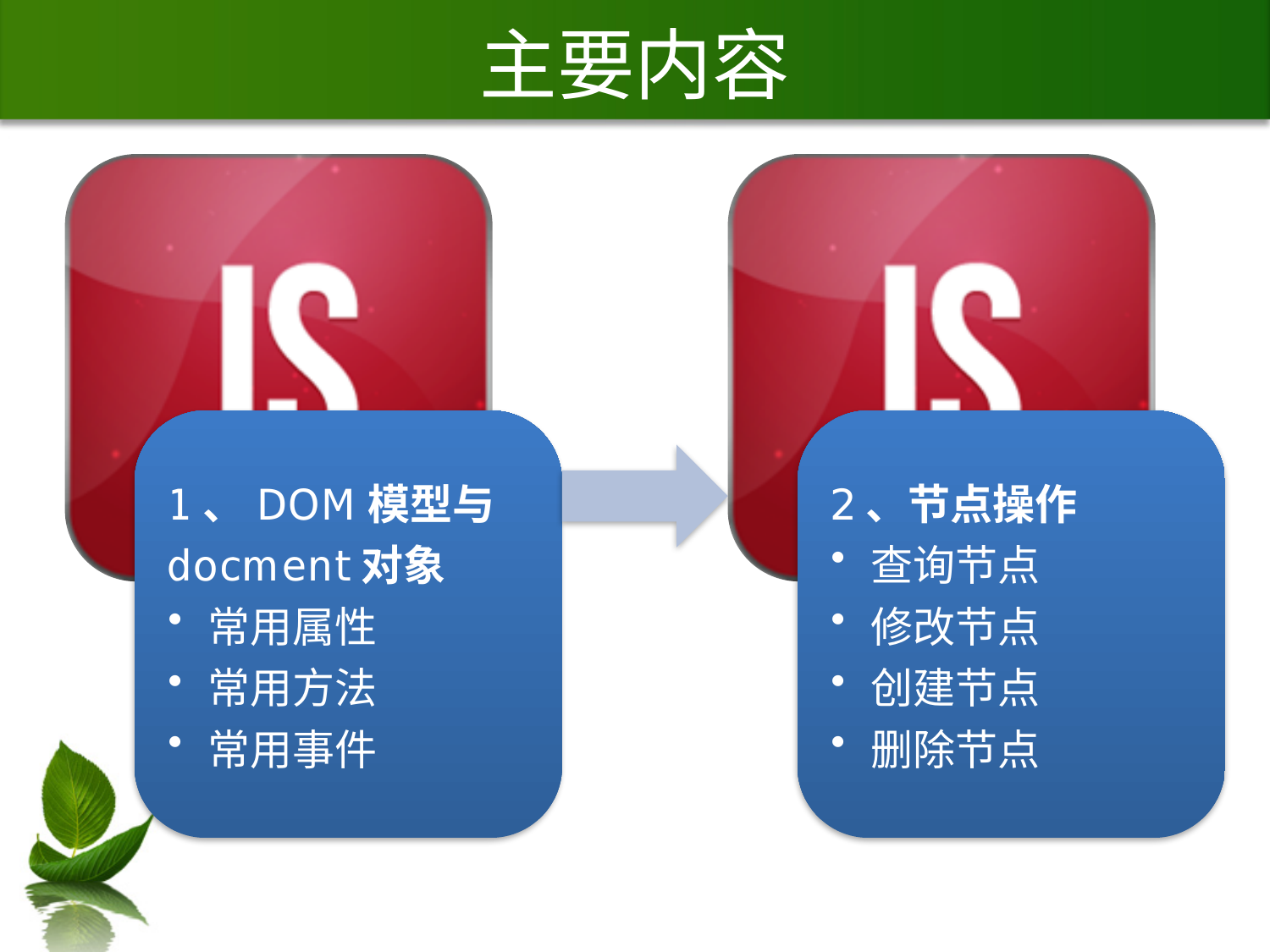

# 主要内容
1、DOM模型与docment对象
2、节点操作
查询节点
修改节点
常用属性
常用方法
常用事件
创建节点
删除节点